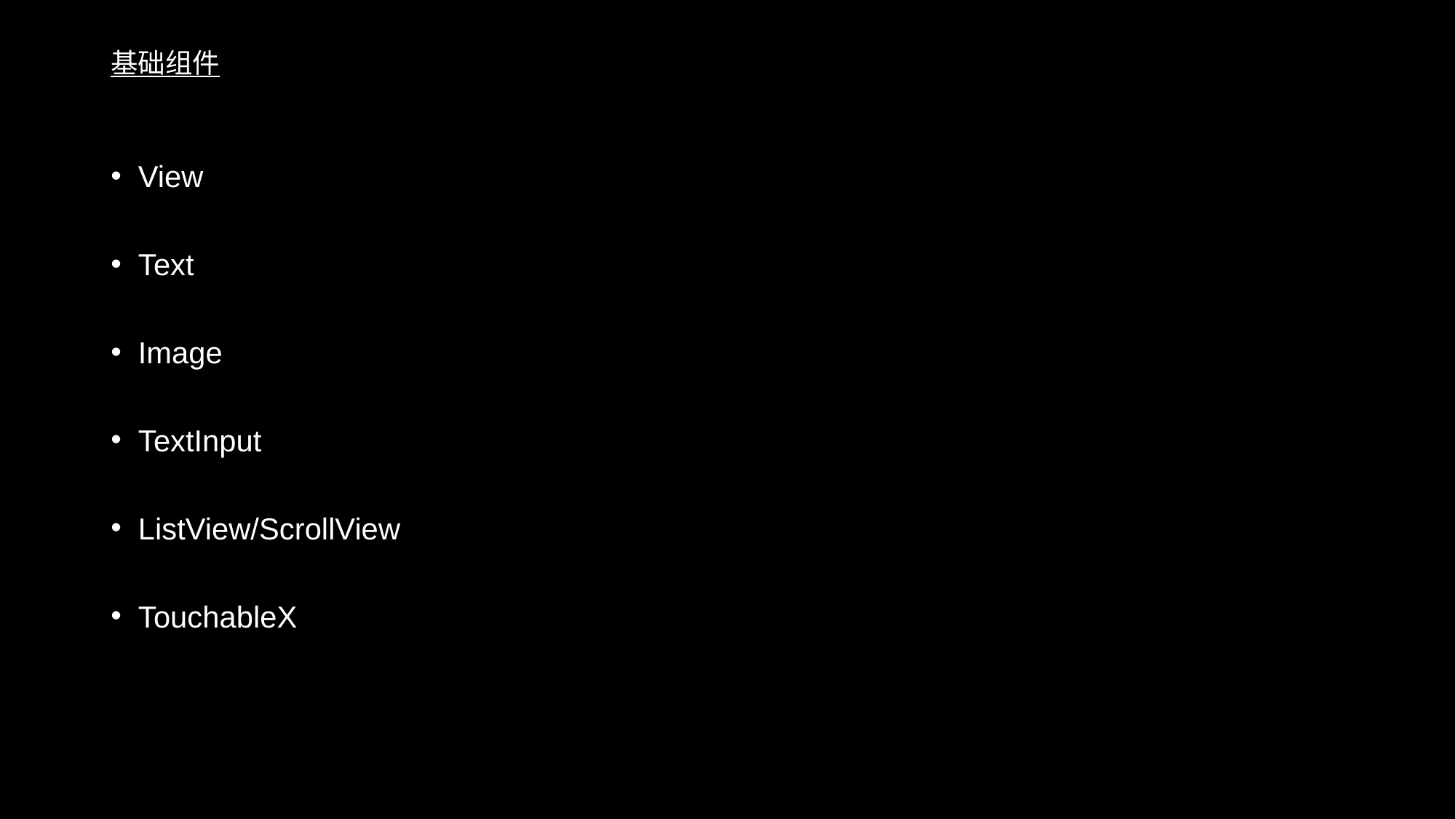

# 基础组件
View
Text
Image
TextInput
ListView/ScrollView
TouchableX